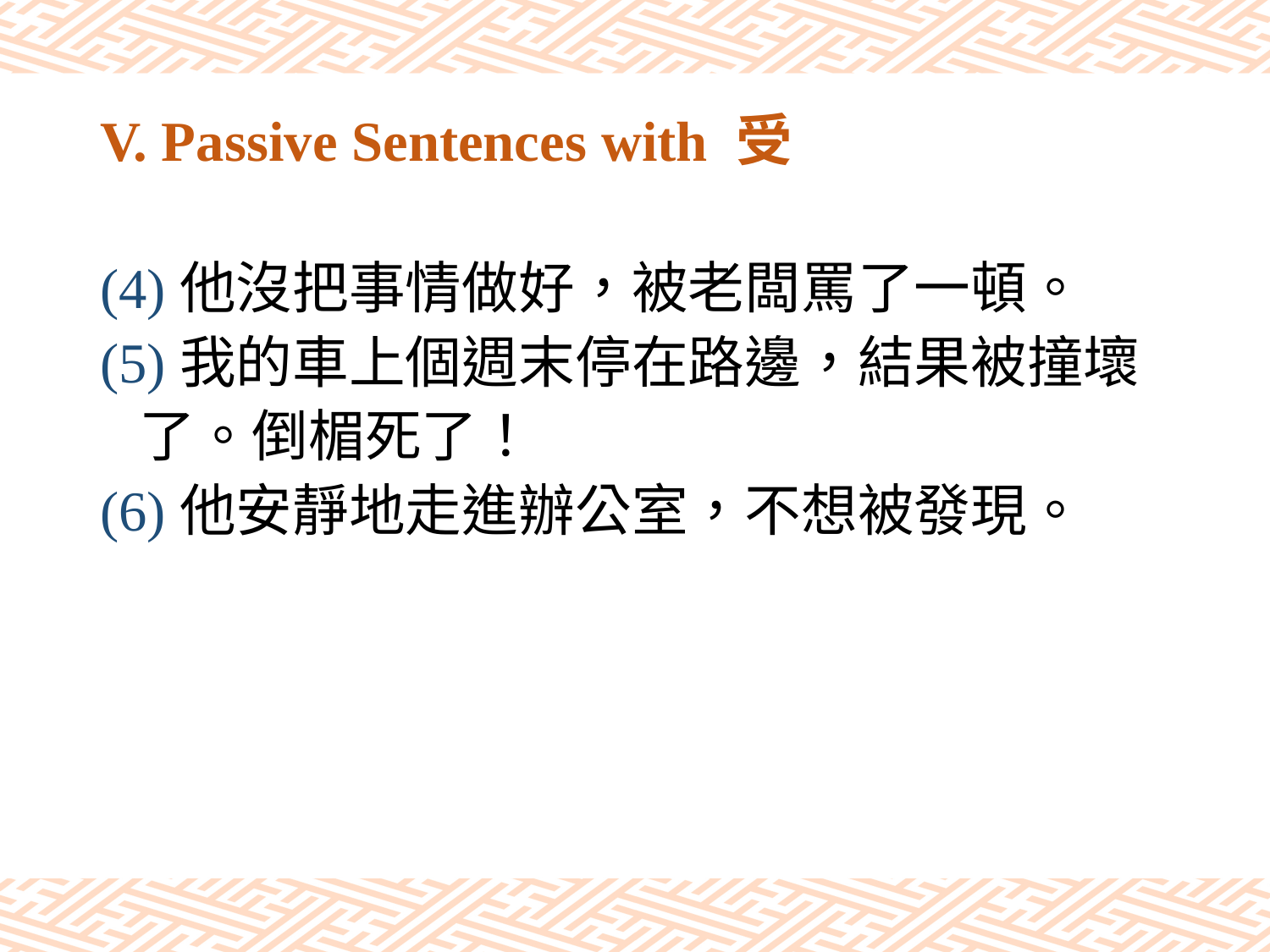

# V. Passive Sentences with 受
(4)他沒把事情做好，被老闆罵了一頓。
(5)我的車上個週末停在路邊，結果被撞壞
  了。倒楣死了！
(6)他安靜地走進辦公室，不想被發現。